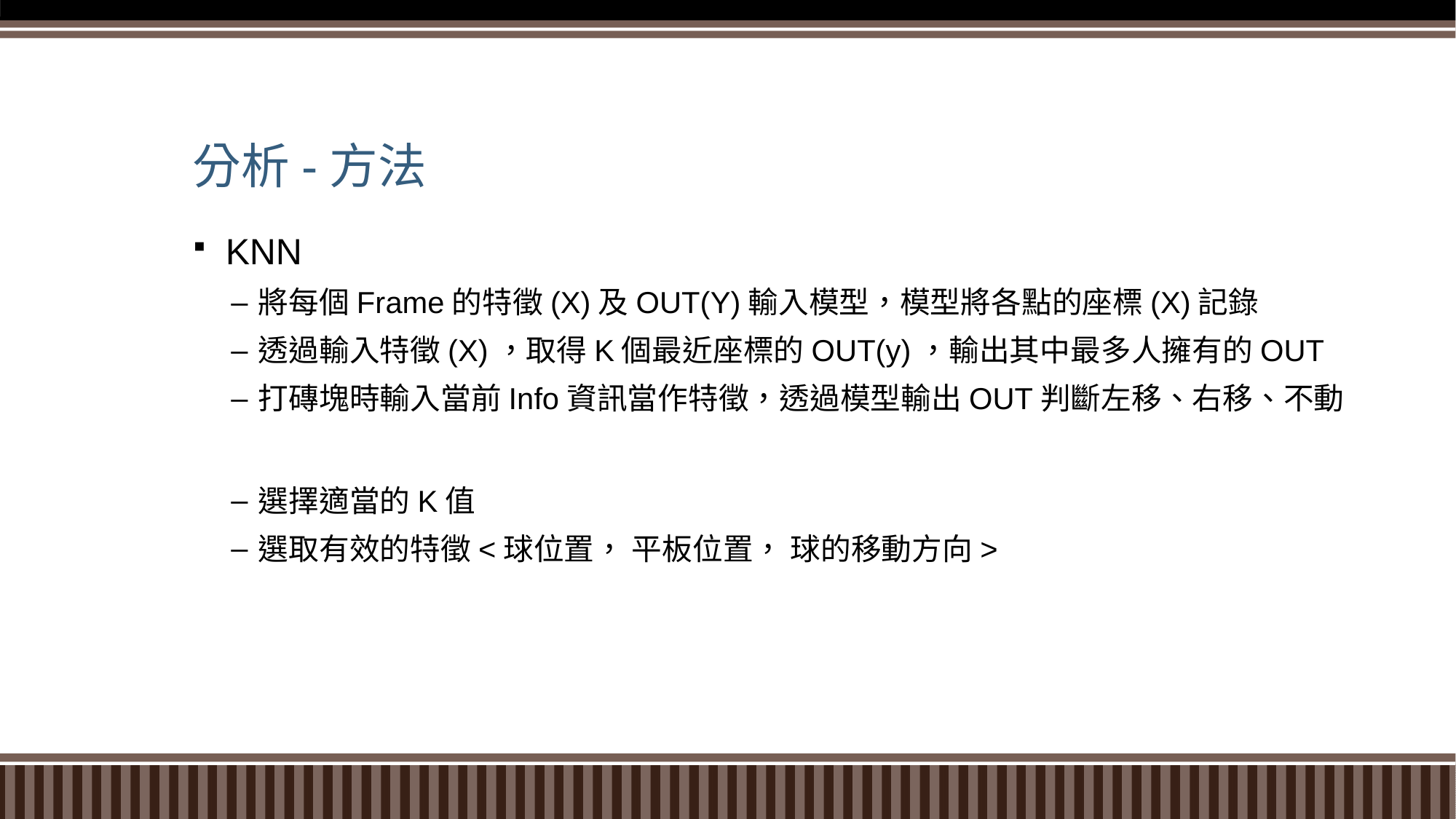

# 分析-方法
KNN
將每個Frame的特徵(X)及OUT(Y)輸入模型，模型將各點的座標(X)記錄
透過輸入特徵(X)，取得K個最近座標的OUT(y)，輸出其中最多人擁有的OUT
打磚塊時輸入當前Info資訊當作特徵，透過模型輸出OUT判斷左移、右移、不動

選擇適當的K值
選取有效的特徵<球位置， 平板位置， 球的移動方向>